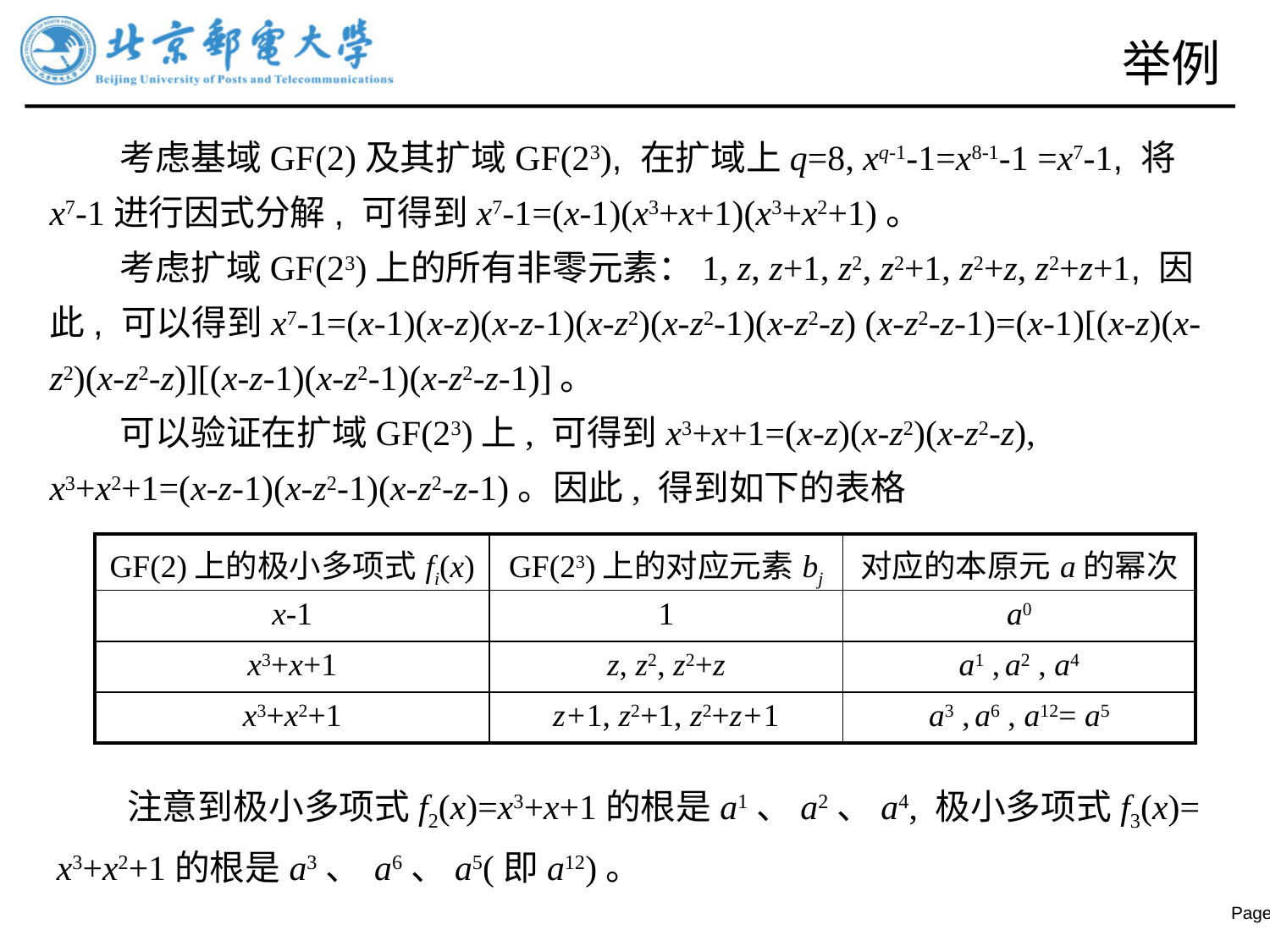

# 举例
考虑基域GF(2)及其扩域GF(23), 在扩域上q=8, xq-1-1=x8-1-1 =x7-1, 将x7-1进行因式分解, 可得到x7-1=(x-1)(x3+x+1)(x3+x2+1)。
考虑扩域GF(23)上的所有非零元素：1, z, z+1, z2, z2+1, z2+z, z2+z+1, 因此, 可以得到x7-1=(x-1)(x-z)(x-z-1)(x-z2)(x-z2-1)(x-z2-z) (x-z2-z-1)=(x-1)[(x-z)(x-z2)(x-z2-z)][(x-z-1)(x-z2-1)(x-z2-z-1)]。
可以验证在扩域GF(23)上, 可得到x3+x+1=(x-z)(x-z2)(x-z2-z), x3+x2+1=(x-z-1)(x-z2-1)(x-z2-z-1)。因此, 得到如下的表格
| GF(2)上的极小多项式fi(x) | GF(23)上的对应元素bj | 对应的本原元a的幂次 |
| --- | --- | --- |
| x-1 | 1 | a0 |
| x3+x+1 | z, z2, z2+z | a1 , a2 , a4 |
| x3+x2+1 | z+1, z2+1, z2+z+1 | a3 , a6 , a12= a5 |
注意到极小多项式f2(x)=x3+x+1的根是a1、a2、a4, 极小多项式f3(x)= x3+x2+1的根是a3、 a6、a5(即a12)。